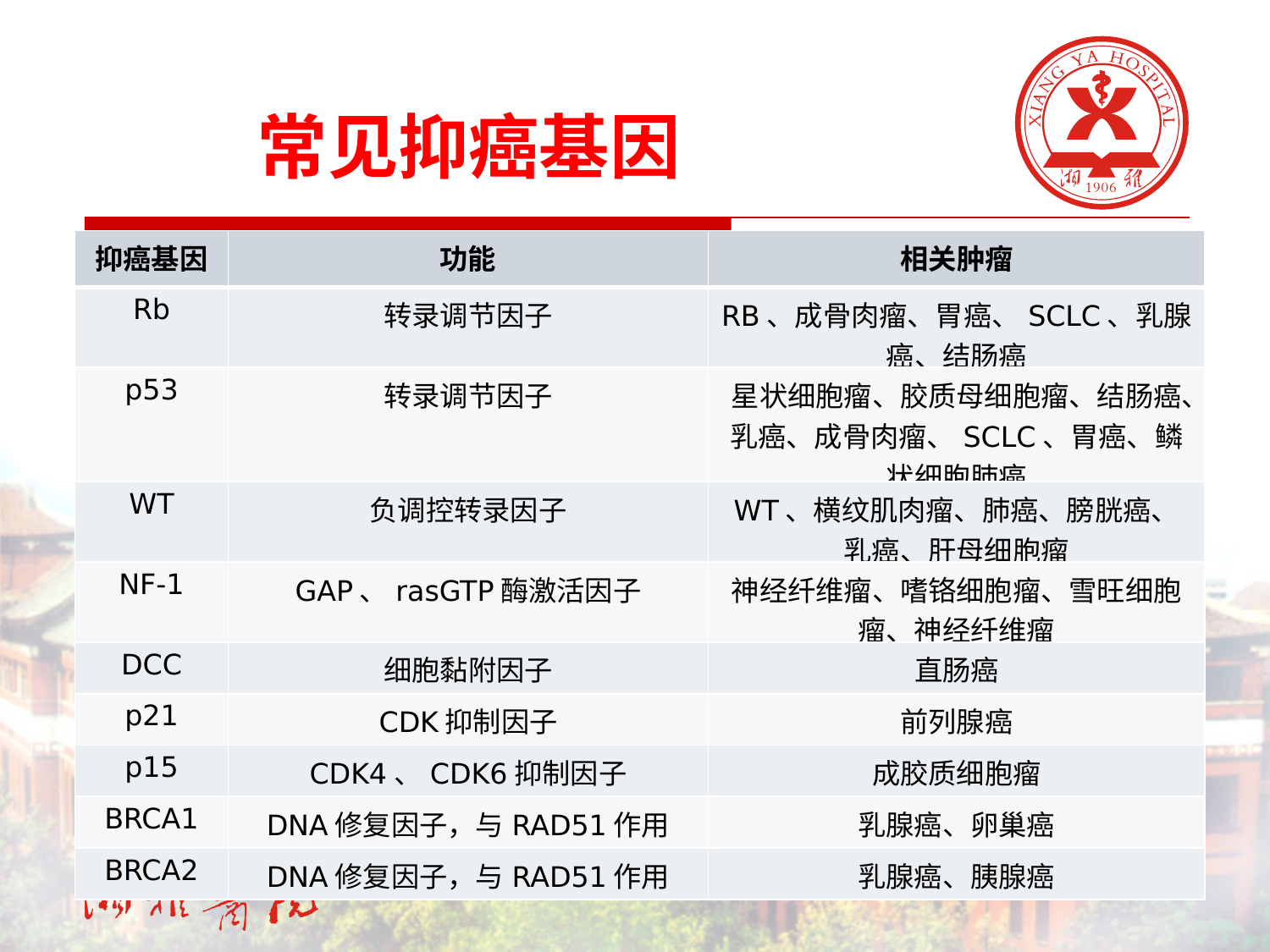

常见抑癌基因
| 抑癌基因 | 功能 | 相关肿瘤 |
| --- | --- | --- |
| Rb | 转录调节因子 | RB、成骨肉瘤、胃癌、SCLC、乳腺癌、结肠癌 |
| p53 | 转录调节因子 | 星状细胞瘤、胶质母细胞瘤、结肠癌、乳癌、成骨肉瘤、SCLC、胃癌、鳞状细胞肺癌 |
| WT | 负调控转录因子 | WT、横纹肌肉瘤、肺癌、膀胱癌、乳癌、肝母细胞瘤 |
| NF-1 | GAP、rasGTP酶激活因子 | 神经纤维瘤、嗜铬细胞瘤、雪旺细胞瘤、神经纤维瘤 |
| DCC | 细胞黏附因子 | 直肠癌 |
| p21 | CDK抑制因子 | 前列腺癌 |
| p15 | CDK4、CDK6抑制因子 | 成胶质细胞瘤 |
| BRCA1 | DNA修复因子，与RAD51作用 | 乳腺癌、卵巢癌 |
| BRCA2 | DNA修复因子，与RAD51作用 | 乳腺癌、胰腺癌 |
14